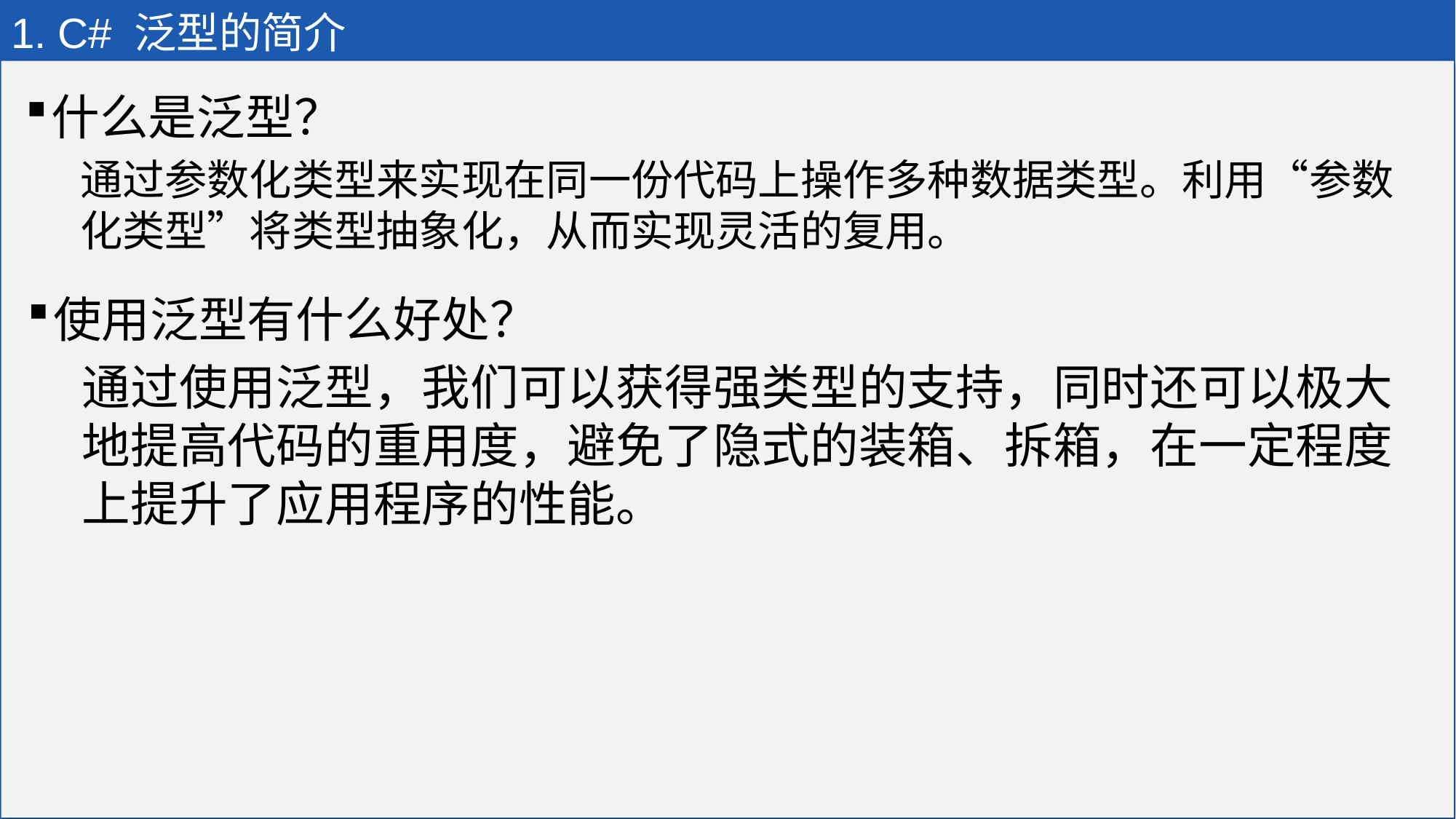

# 1. C# 泛型的简介
什么是泛型？
通过参数化类型来实现在同一份代码上操作多种数据类型。利用“参数化类型”将类型抽象化，从而实现灵活的复用。

使用泛型有什么好处？
通过使用泛型，我们可以获得强类型的支持，同时还可以极大地提高代码的重用度，避免了隐式的装箱、拆箱，在一定程度上提升了应用程序的性能。